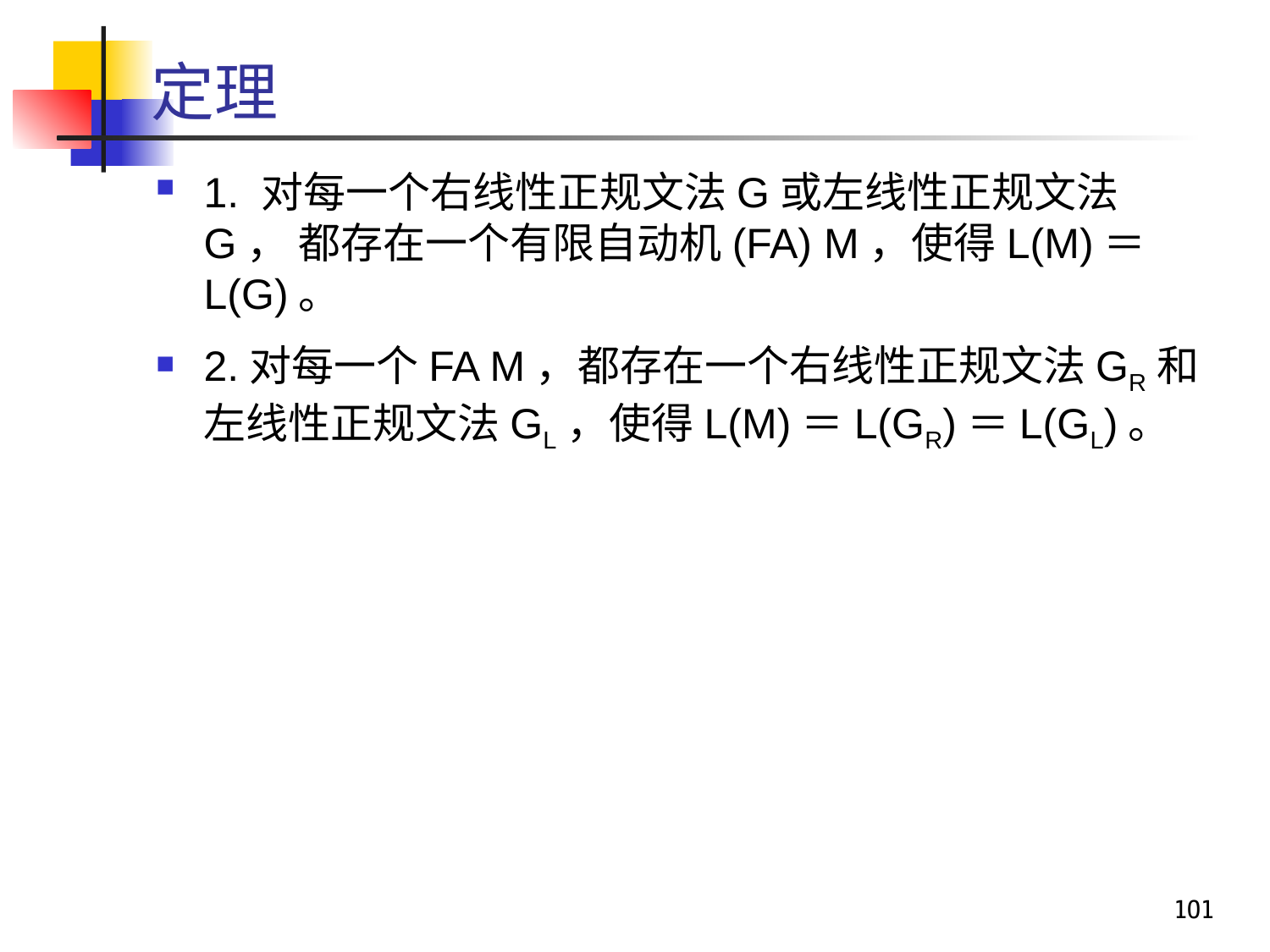

# 定理
1. 对每一个右线性正规文法G或左线性正规文法G， 都存在一个有限自动机(FA) M，使得L(M)＝L(G)。
2.对每一个FA M，都存在一个右线性正规文法GR和左线性正规文法GL，使得L(M)＝L(GR)＝L(GL)。
101